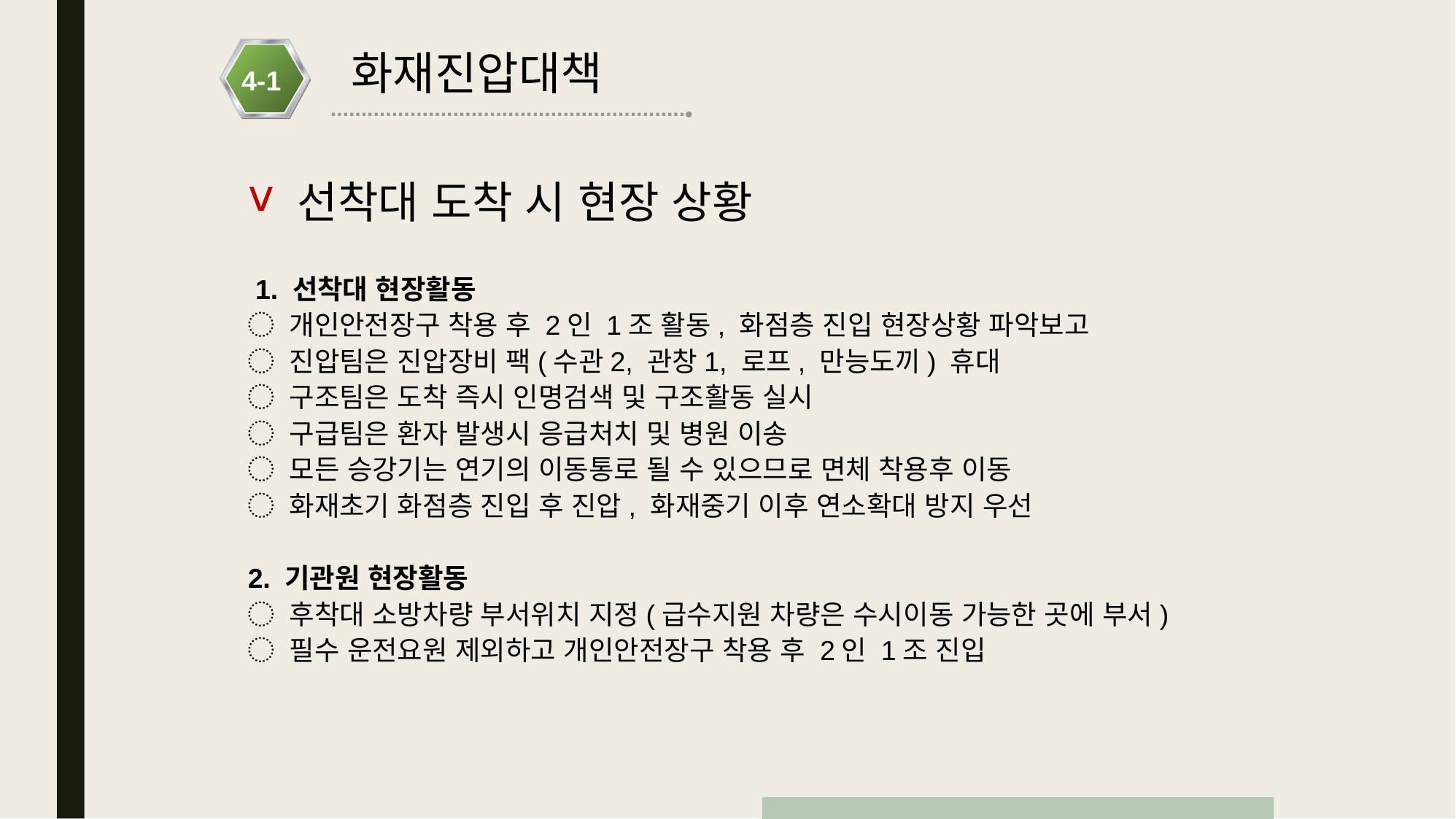

4-1
화재진압대책

# 선착대 도착 시 현장 상황
 1. 선착대 현장활동
◌ 개인안전장구 착용 후 2인 1조 활동, 화점층 진입 현장상황 파악보고
◌ 진압팀은 진압장비 팩(수관2, 관창1, 로프, 만능도끼) 휴대
◌ 구조팀은 도착 즉시 인명검색 및 구조활동 실시
◌ 구급팀은 환자 발생시 응급처치 및 병원 이송
◌ 모든 승강기는 연기의 이동통로 될 수 있으므로 면체 착용후 이동
◌ 화재초기 화점층 진입 후 진압, 화재중기 이후 연소확대 방지 우선

2. 기관원 현장활동
◌ 후착대 소방차량 부서위치 지정(급수지원 차량은 수시이동 가능한 곳에 부서)
◌ 필수 운전요원 제외하고 개인안전장구 착용 후 2인 1조 진입